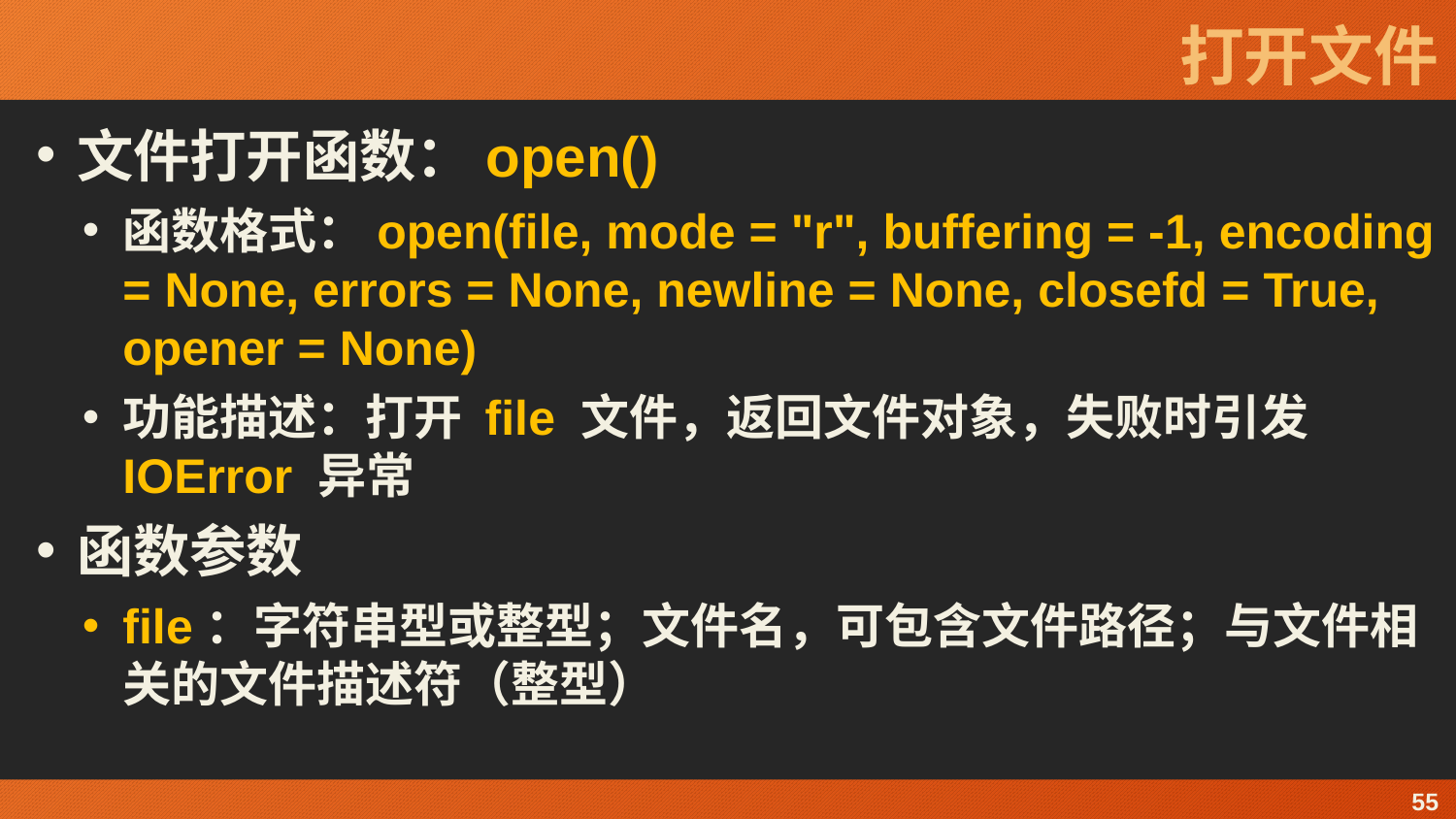

# 打开文件
文件打开函数：open()
函数格式：open(file, mode = "r", buffering = -1, encoding = None, errors = None, newline = None, closefd = True, opener = None)
功能描述：打开 file 文件，返回文件对象，失败时引发 IOError 异常
函数参数
file：字符串型或整型；文件名，可包含文件路径；与文件相关的文件描述符（整型）
55